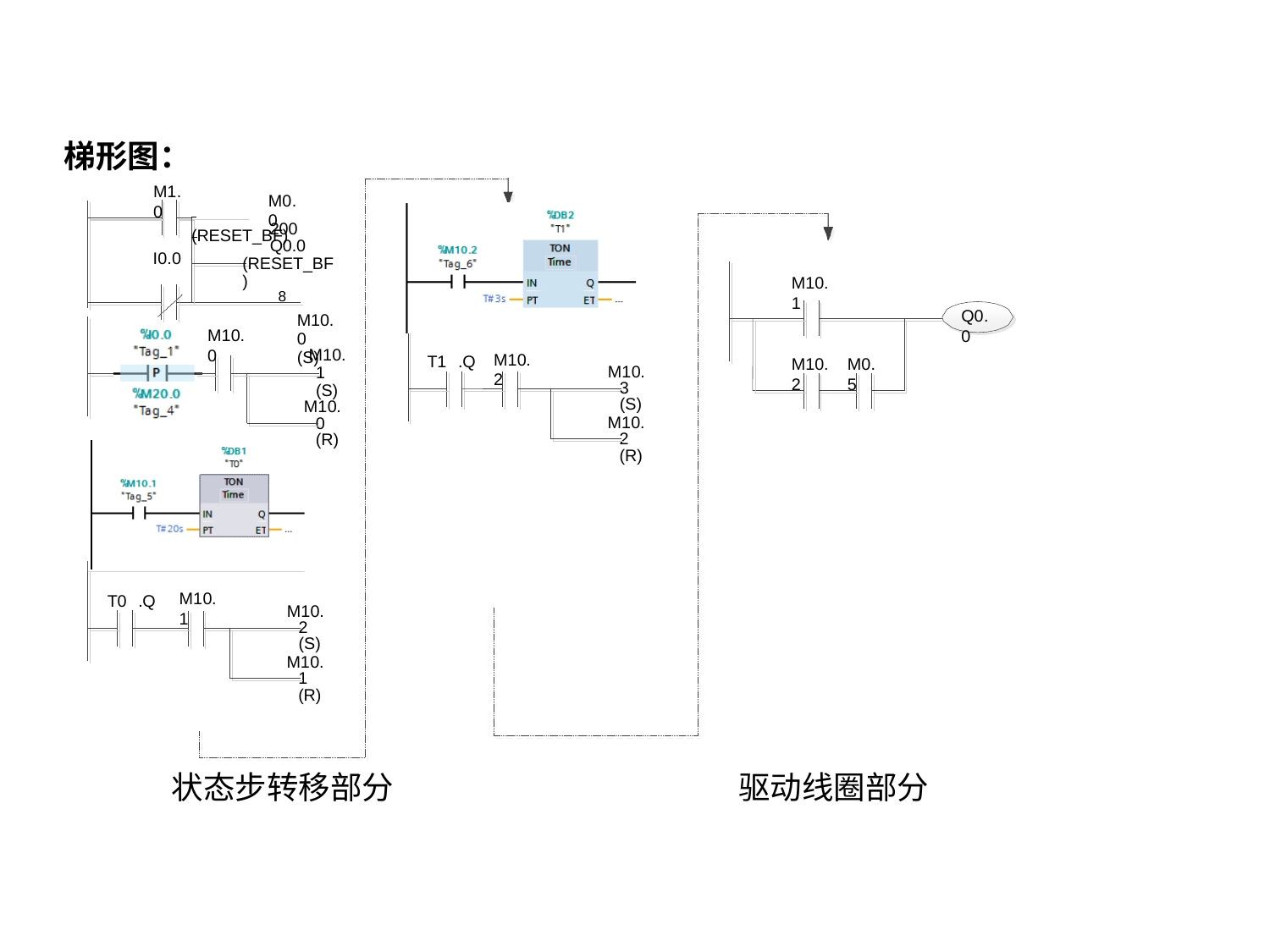

# 梯形图：

M1.0

M0.0

 	(RESET_BF)

200
Q0.0
(RESET_BF)
8 M10.0  (S)

I0.0

M10.1

Q0.0

M10.0

M10.1  (S)
M10.2
 T1 .Q
M10.2
M0.5

M10.3  (S)

M10.0  (R)

M10.2  (R)

M10.1
 T0 .Q
M10.2  (S)

M10.1  (R)

状态步转移部分
驱动线圈部分